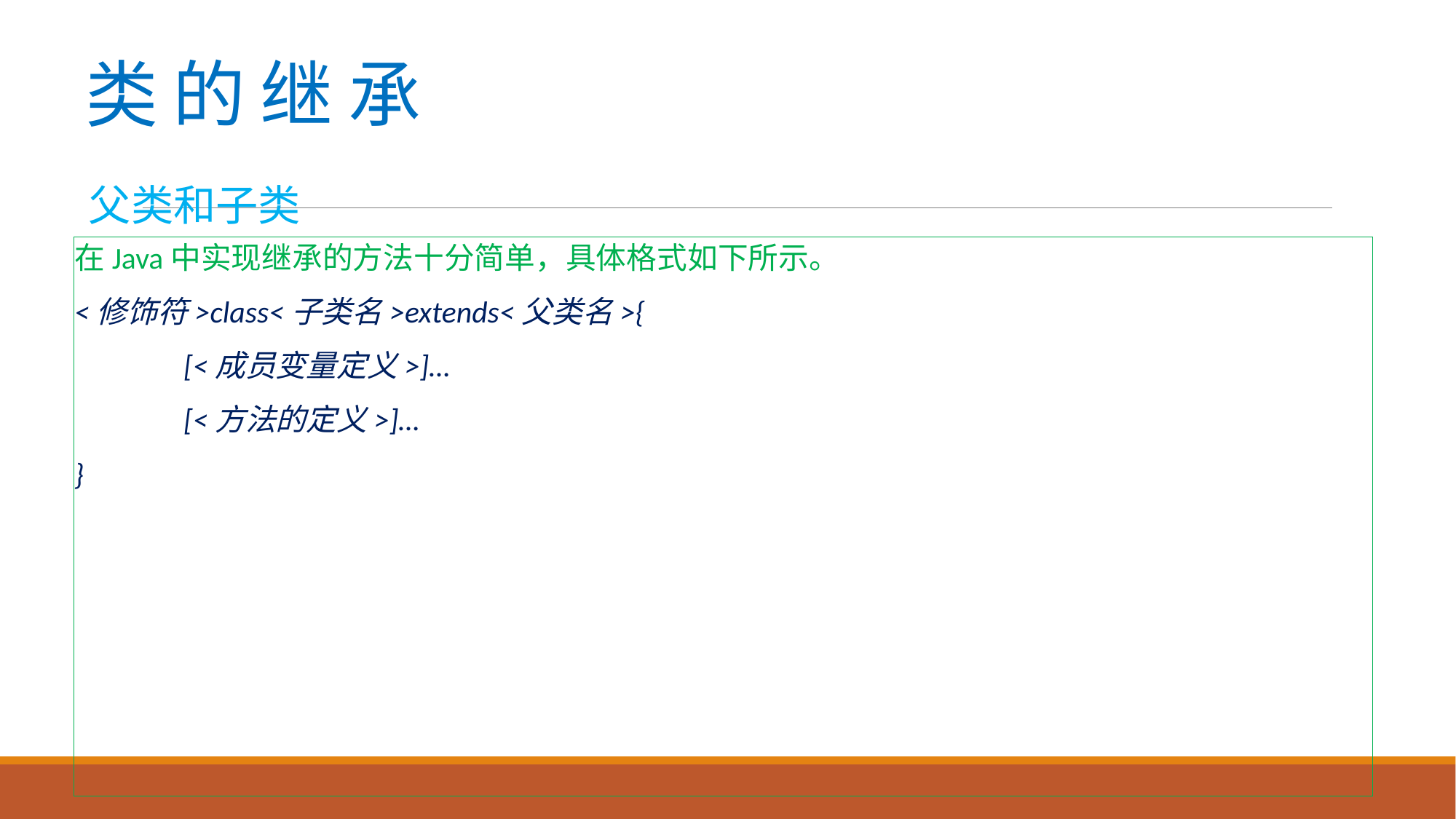

# 类 的 继 承
父类和子类
在Java中实现继承的方法十分简单，具体格式如下所示。
<修饰符>class<子类名>extends<父类名>{
	[<成员变量定义>]…
	[<方法的定义>]…
}